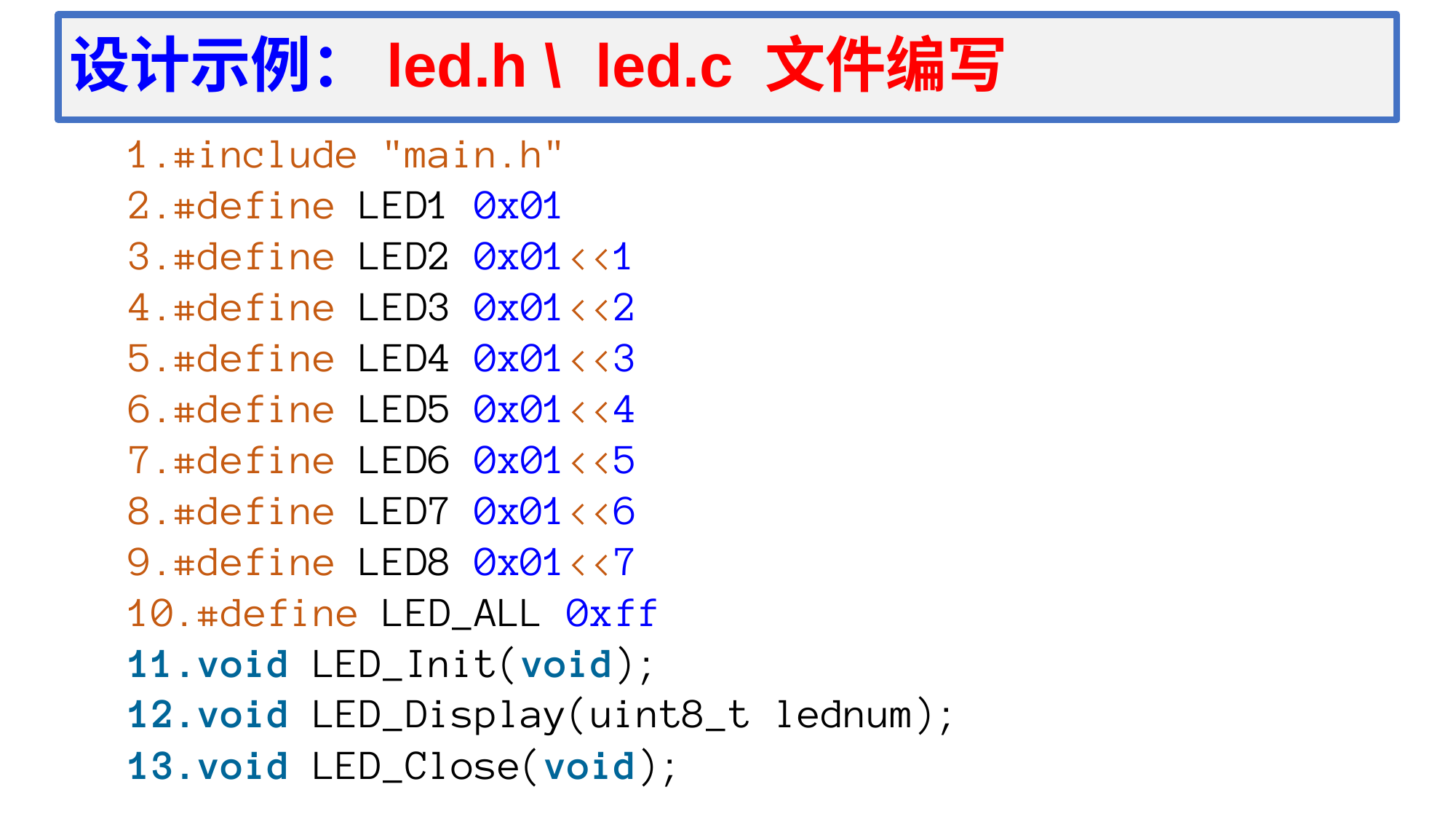

设计示例：led.h \  led.c 文件编写
#include "main.h"
#define LED1 0x01
#define LED2 0x01<<1
#define LED3 0x01<<2
#define LED4 0x01<<3
#define LED5 0x01<<4
#define LED6 0x01<<5
#define LED7 0x01<<6
#define LED8 0x01<<7
#define LED_ALL 0xff
void LED_Init(void);
void LED_Display(uint8_t lednum);
void LED_Close(void);